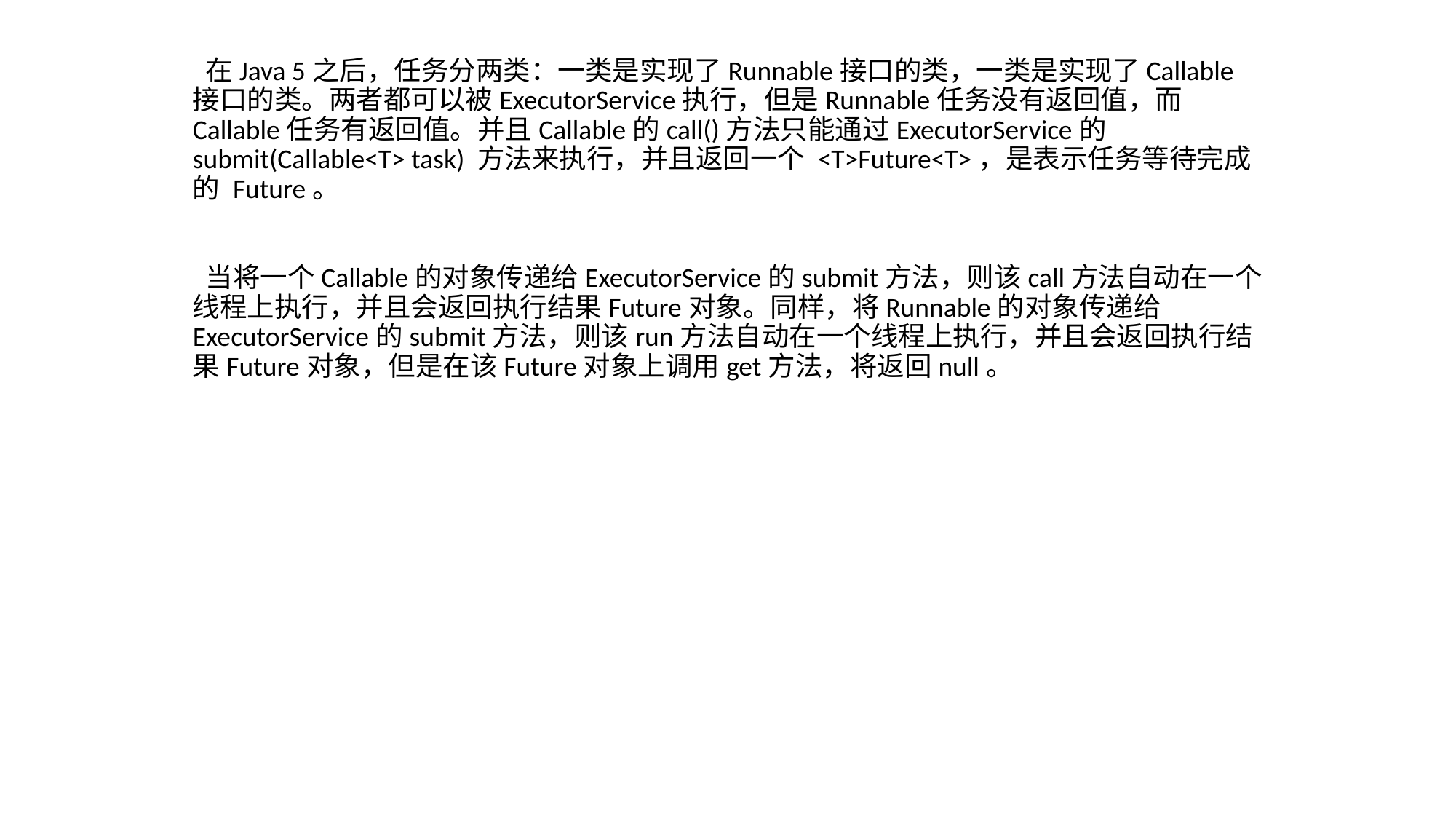

在Java 5之后，任务分两类：一类是实现了Runnable接口的类，一类是实现了Callable接口的类。两者都可以被ExecutorService执行，但是Runnable任务没有返回值，而Callable任务有返回值。并且Callable的call()方法只能通过ExecutorService的submit(Callable<T> task) 方法来执行，并且返回一个 <T>Future<T>，是表示任务等待完成的 Future。

 当将一个Callable的对象传递给ExecutorService的submit方法，则该call方法自动在一个线程上执行，并且会返回执行结果Future对象。同样，将Runnable的对象传递给ExecutorService的submit方法，则该run方法自动在一个线程上执行，并且会返回执行结果Future对象，但是在该Future对象上调用get方法，将返回null。